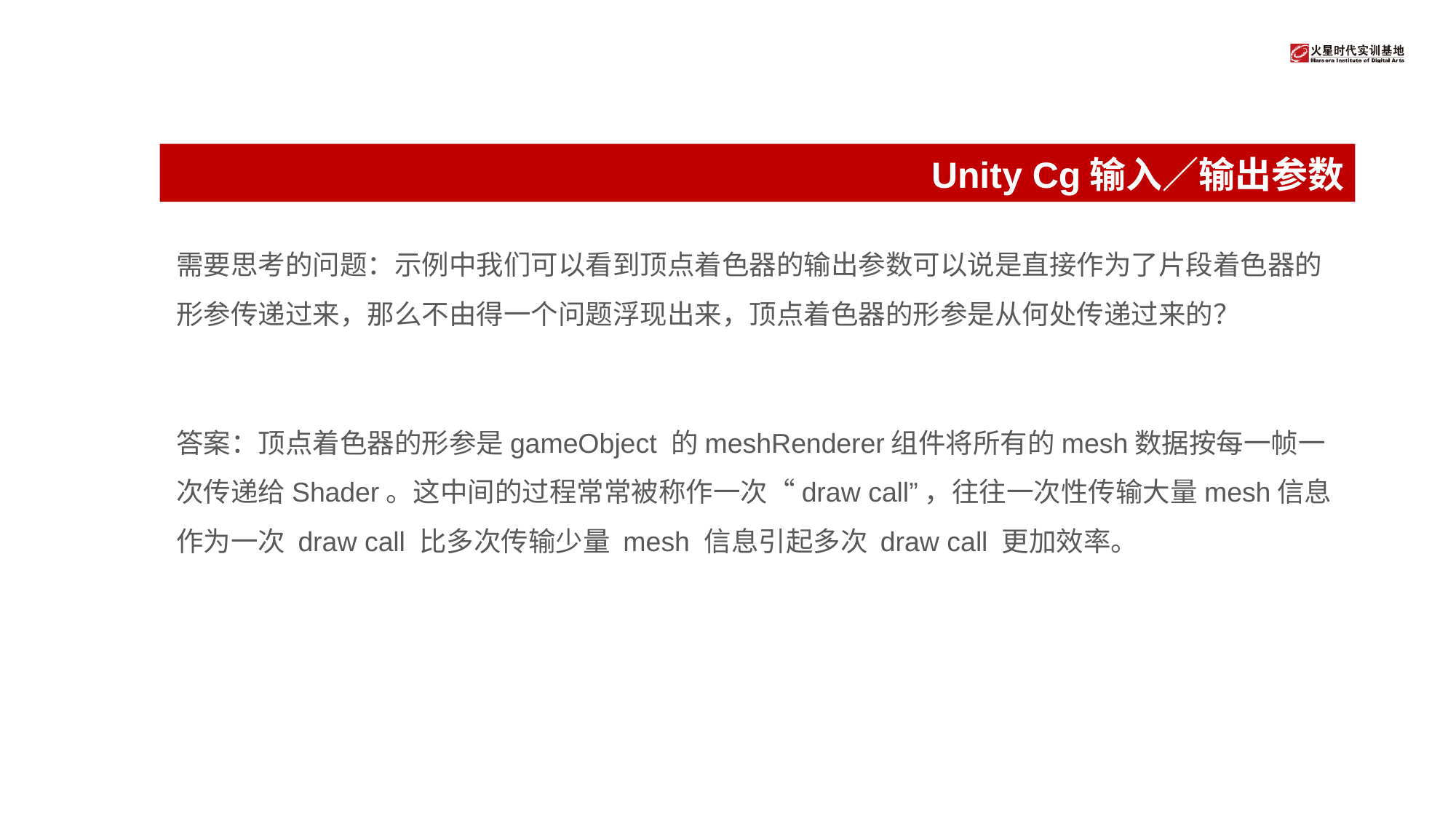

# Unity Cg输入／输出参数
需要思考的问题：示例中我们可以看到顶点着色器的输出参数可以说是直接作为了片段着色器的形参传递过来，那么不由得一个问题浮现出来，顶点着色器的形参是从何处传递过来的？

答案：顶点着色器的形参是gameObject 的meshRenderer组件将所有的mesh数据按每一帧一次传递给Shader。这中间的过程常常被称作一次“draw call”，往往一次性传输大量mesh信息作为一次 draw call 比多次传输少量 mesh 信息引起多次 draw call 更加效率。